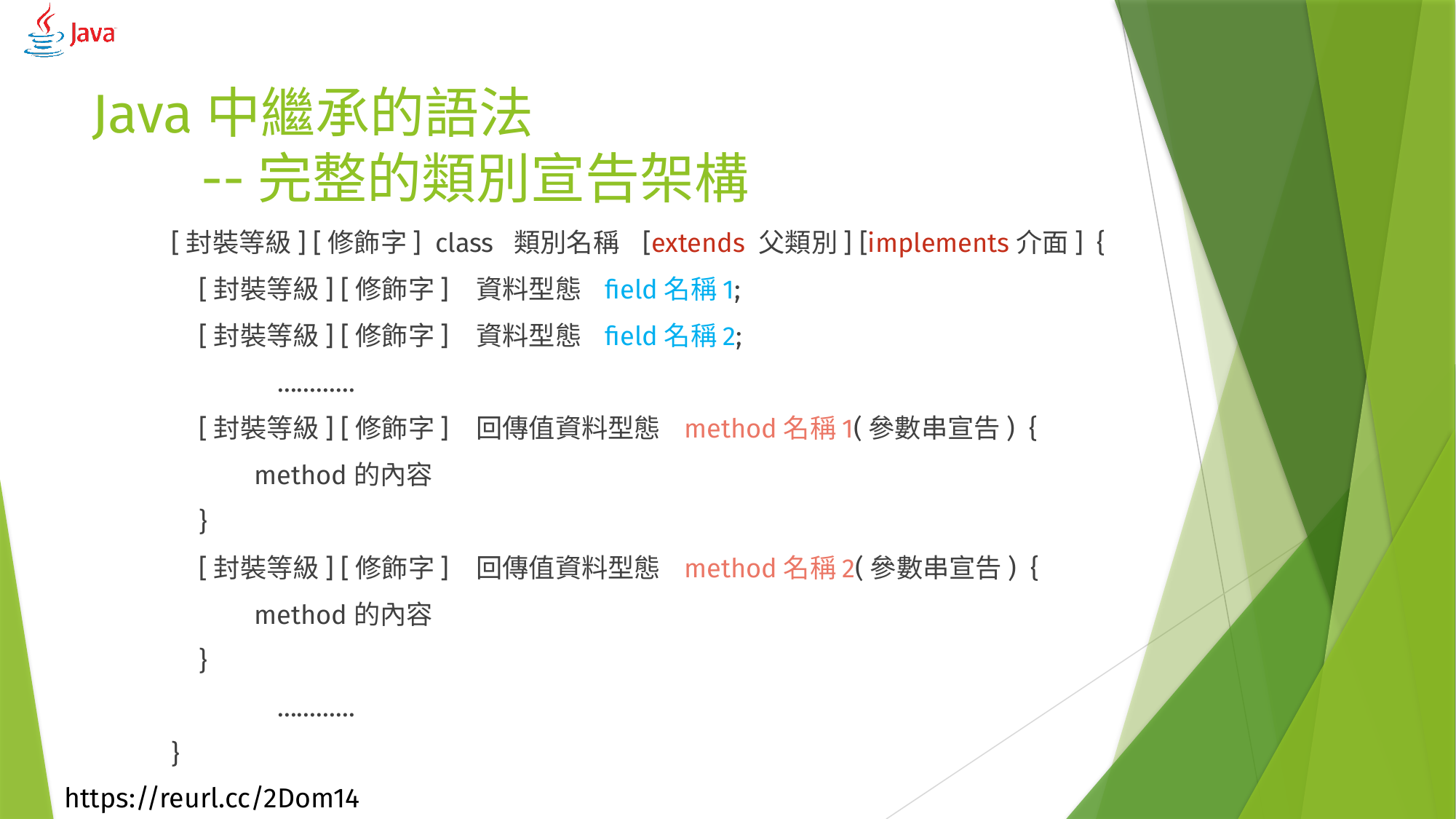

# Java中繼承的語法 --完整的類別宣告架構
[封裝等級] [修飾字]  class  類別名稱   [extends 父類別] [implements介面]  {
    [封裝等級] [修飾字]   資料型態   field名稱1;
    [封裝等級] [修飾字]   資料型態   field名稱2;
			…………
    [封裝等級] [修飾字]   回傳值資料型態   method名稱1(參數串宣告)  {
            method的內容
    }
    [封裝等級] [修飾字]   回傳值資料型態   method名稱2(參數串宣告)  {
            method的內容
    }
			…………
}